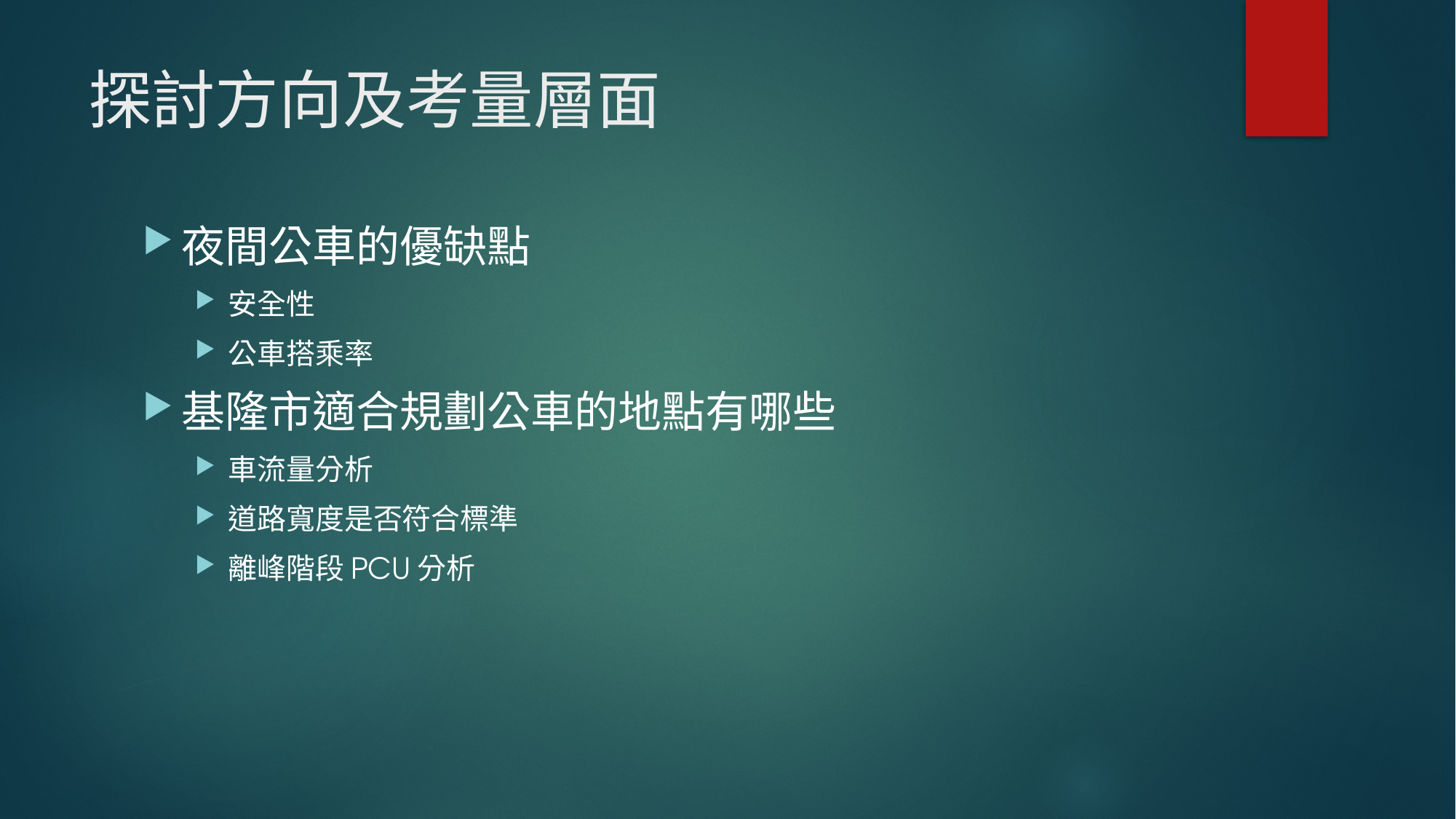

# 探討方向及考量層面
夜間公車的優缺點
安全性
公車搭乘率
基隆市適合規劃公車的地點有哪些
車流量分析
道路寬度是否符合標準
離峰階段PCU分析